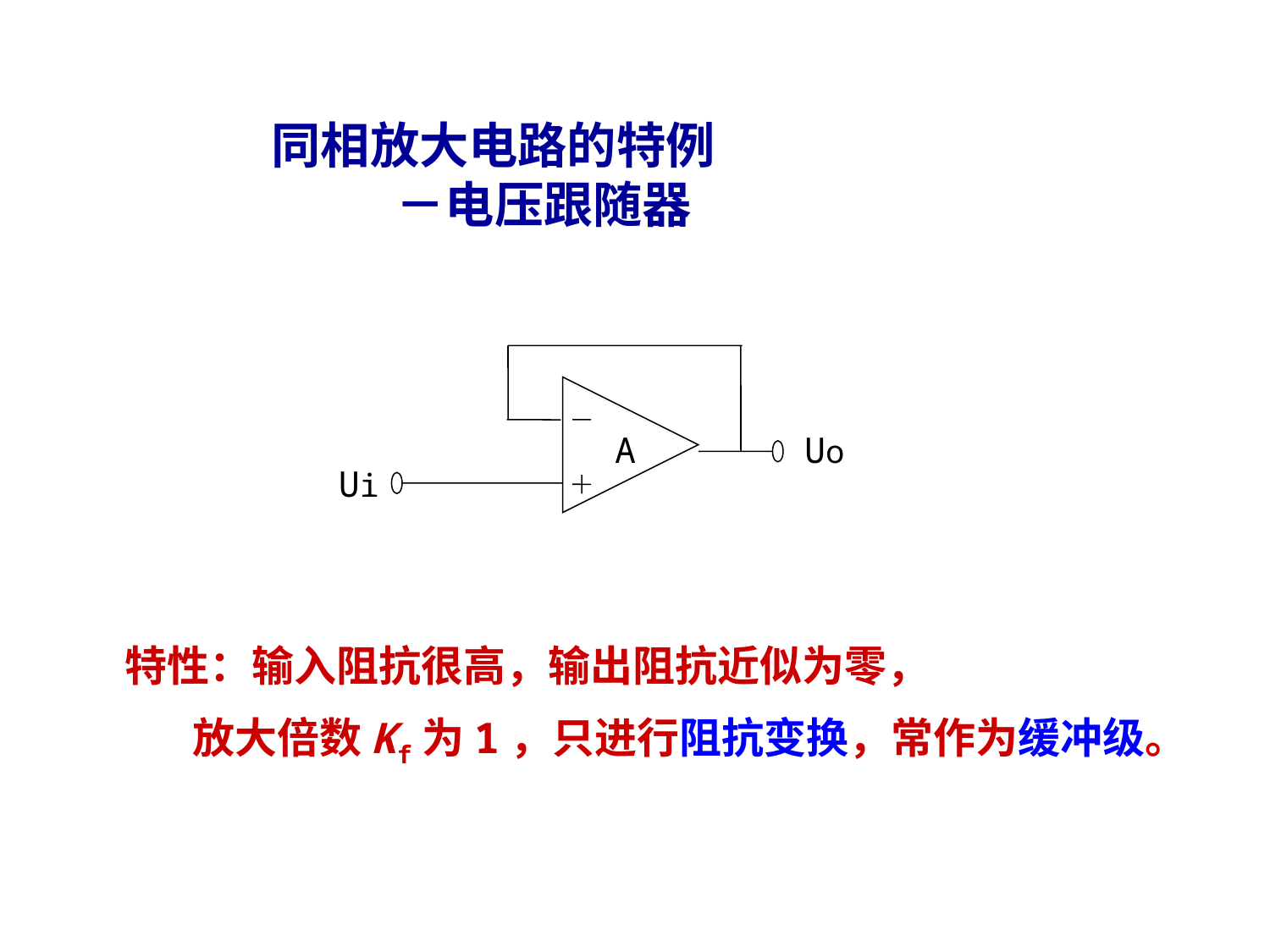

# 同相放大电路的特例 －电压跟随器

A
Uo

Ui

特性：输入阻抗很高，输出阻抗近似为零，
      放大倍数Kf为1，只进行阻抗变换，常作为缓冲级。